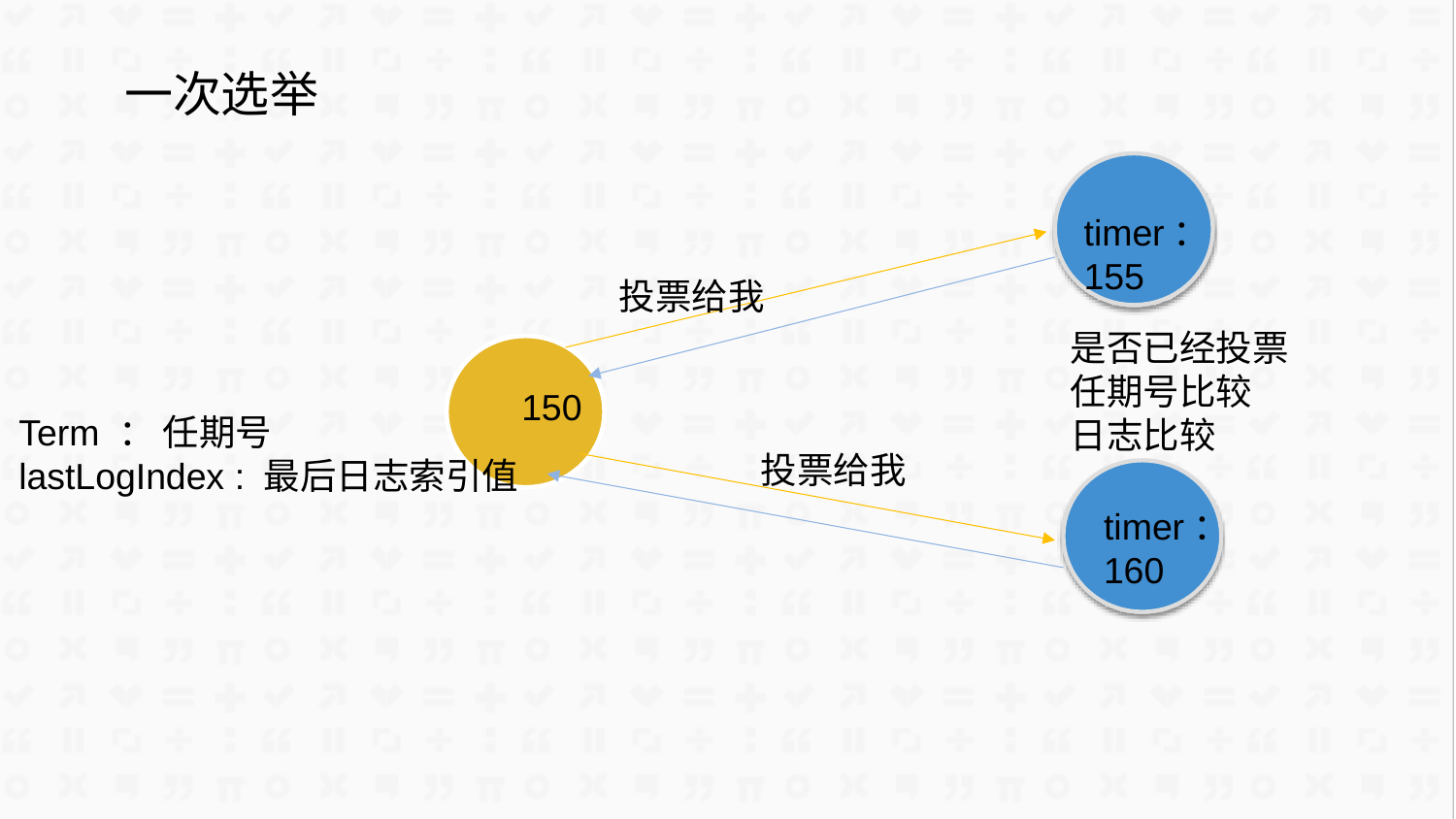

# 一次选举

timer：155
投票给我
是否已经投票
任期号比较
日志比较

150
Term ： 任期号
lastLogIndex : 最后日志索引值
投票给我

timer：160